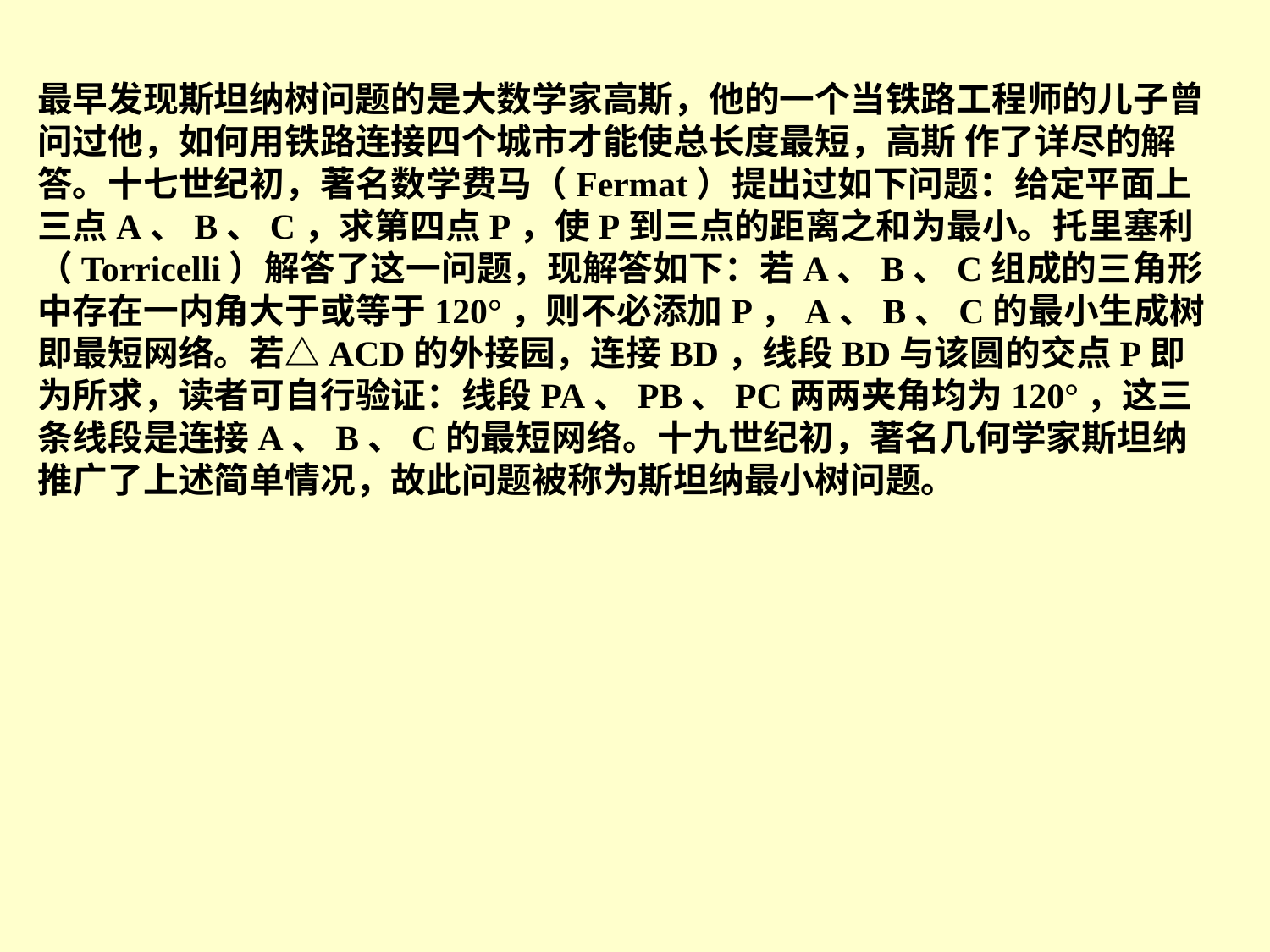

最早发现斯坦纳树问题的是大数学家高斯，他的一个当铁路工程师的儿子曾问过他，如何用铁路连接四个城市才能使总长度最短，高斯 作了详尽的解答。十七世纪初，著名数学费马（Fermat）提出过如下问题：给定平面上三点A、B、C，求第四点P，使P到三点的距离之和为最小。托里塞利（Torricelli）解答了这一问题，现解答如下：若A、B、C组成的三角形中存在一内角大于或等于120°，则不必添加P，A、B、C的最小生成树即最短网络。若△ACD的外接园，连接BD，线段BD与该圆的交点P即为所求，读者可自行验证：线段PA、PB、PC两两夹角均为120°，这三条线段是连接A、B、C的最短网络。十九世纪初，著名几何学家斯坦纳推广了上述简单情况，故此问题被称为斯坦纳最小树问题。